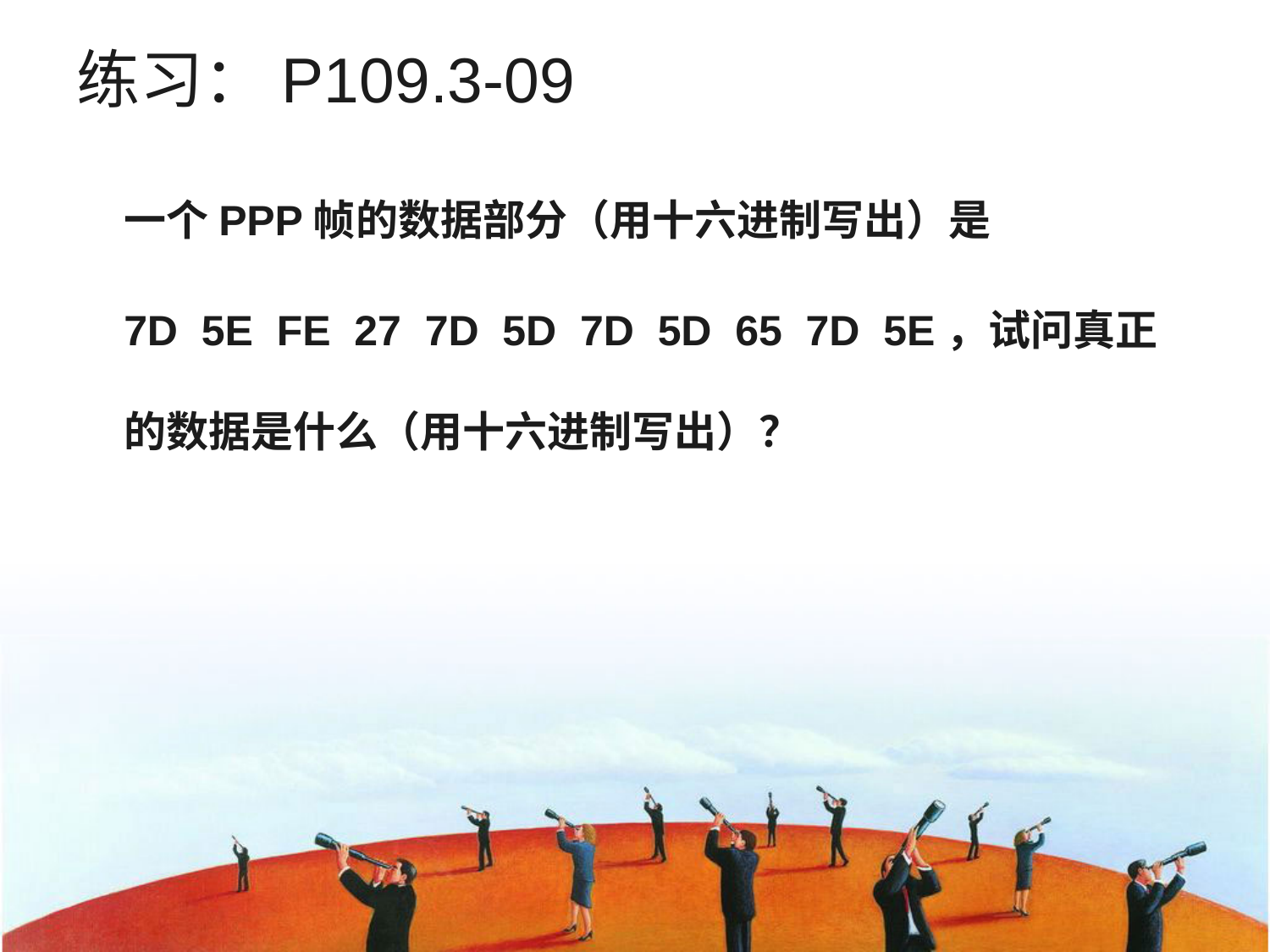

# 练习：P109.3-09
一个PPP帧的数据部分（用十六进制写出）是
7D  5E  FE  27  7D  5D  7D  5D  65  7D  5E，试问真正的数据是什么（用十六进制写出）？